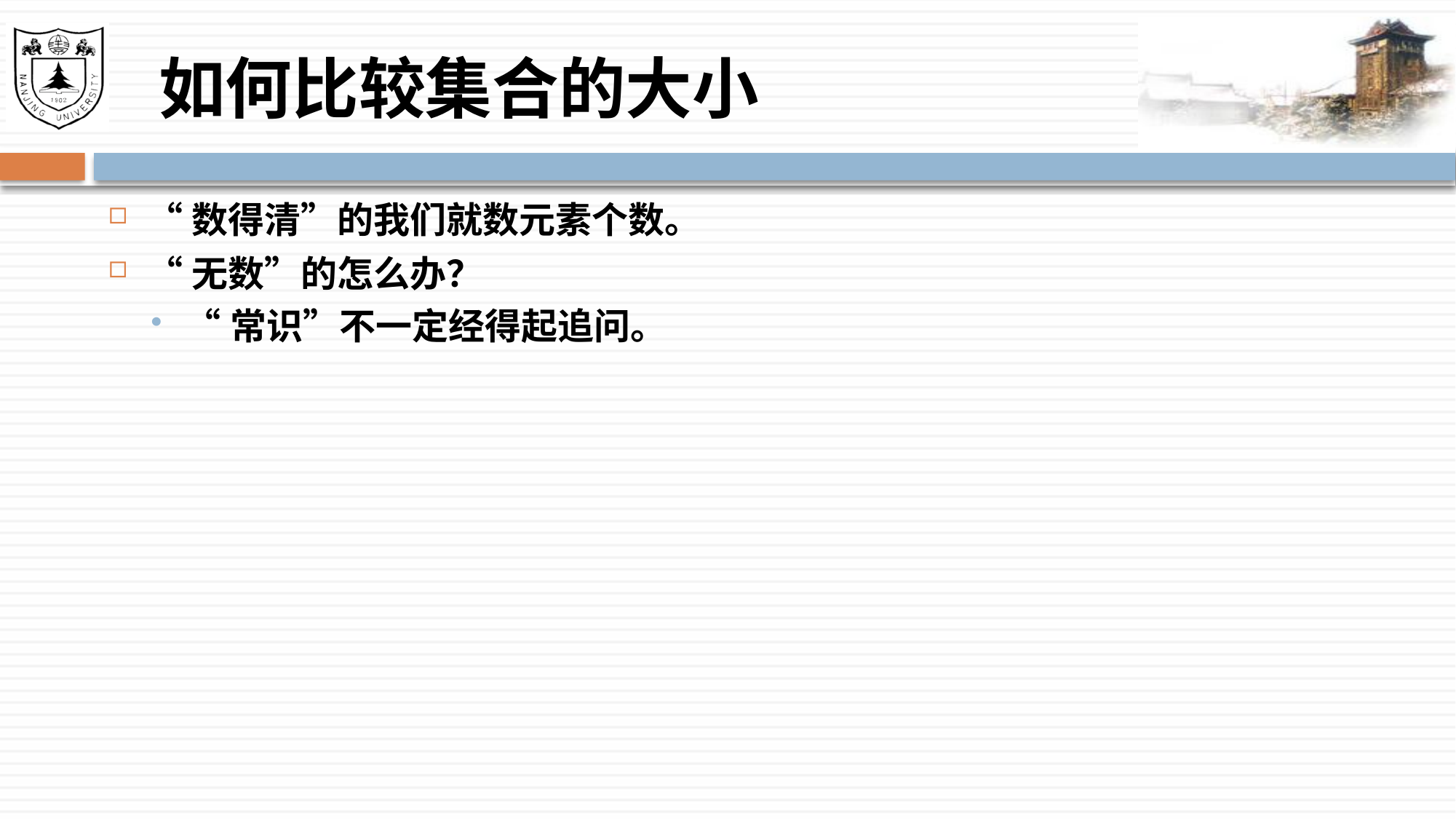

# 如何比较集合的大小
“数得清”的我们就数元素个数。
“无数”的怎么办？
“常识”不一定经得起追问。